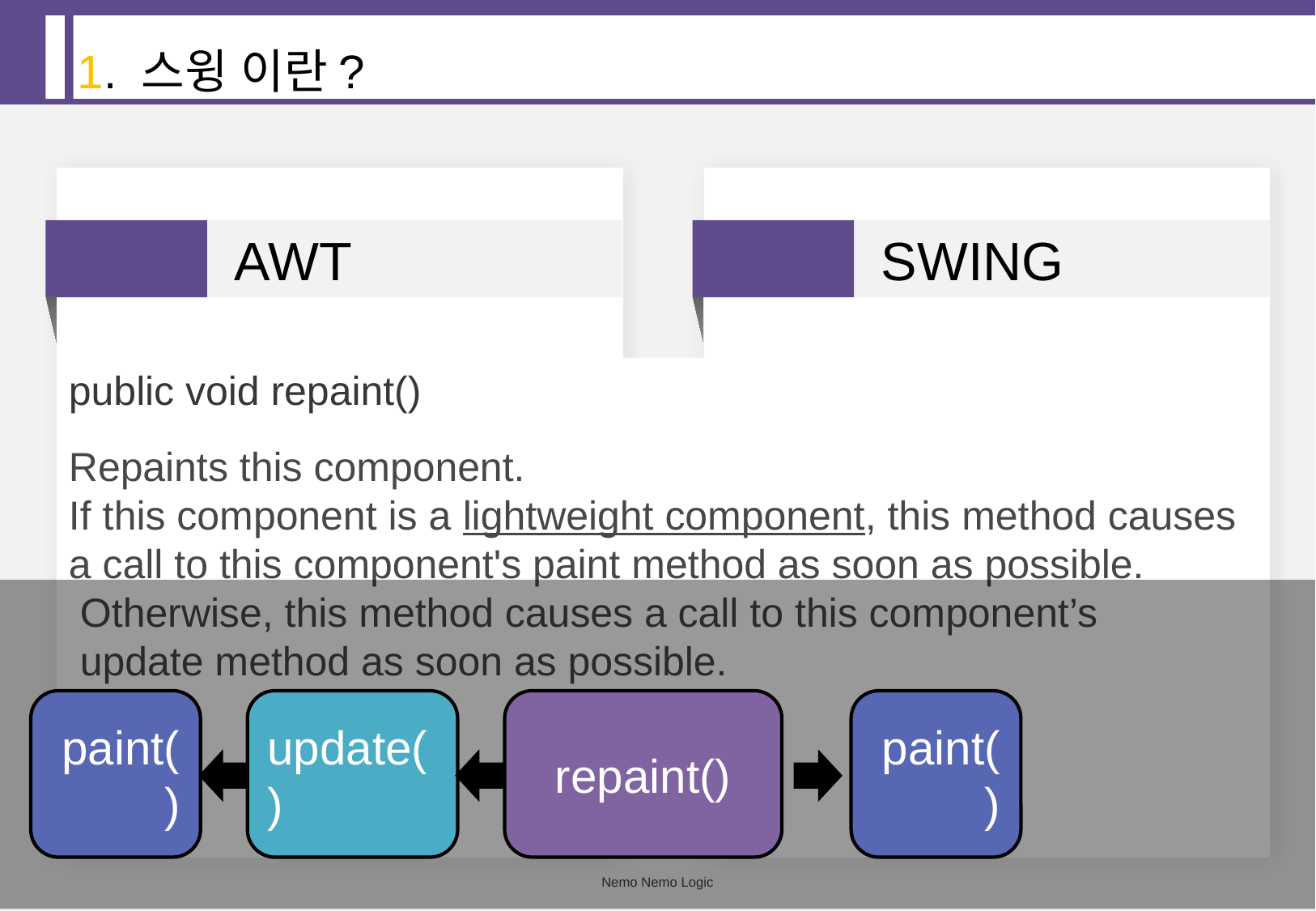

1. 스윙 이란?

중량 컴포넌트
(Heavy weight component)

 AWT

경량 컴포넌트
(Light weight component)

 SWING

public void repaint()

Repaints this component.
If this component is a lightweight component, this method causes a call to this component's paint method as soon as possible.
 Otherwise, this method causes a call to this component’s
 update method as soon as possible.

paint()
update()
repaint()
paint()